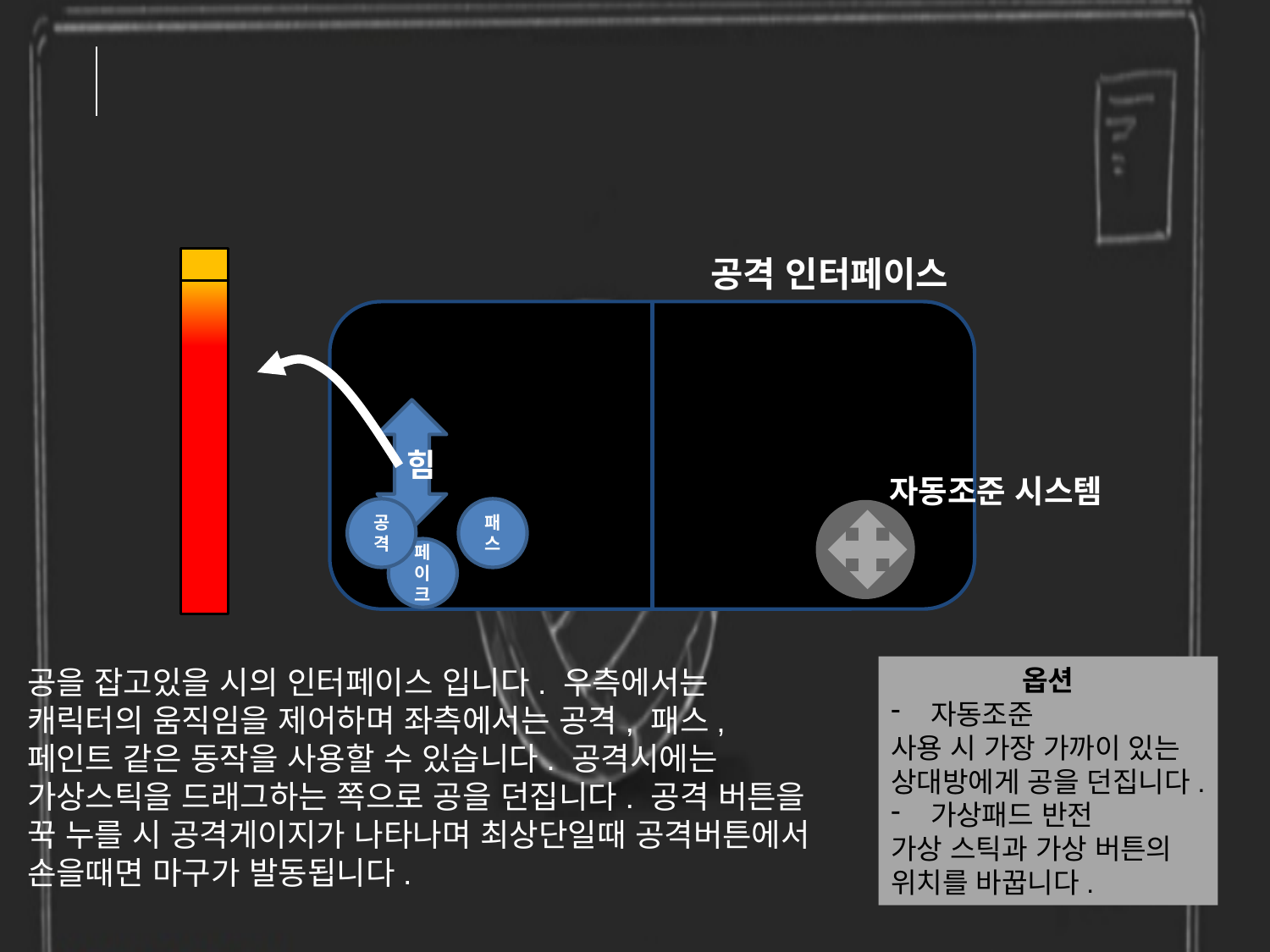

2
6
게임 플레이
공격 인터페이스

힘
공격
패스

페이크

자동조준 시스템

공을 잡고있을 시의 인터페이스 입니다. 우측에서는
캐릭터의 움직임을 제어하며 좌측에서는 공격, 패스, 페인트 같은 동작을 사용할 수 있습니다. 공격시에는 가상스틱을 드래그하는 쪽으로 공을 던집니다. 공격 버튼을 꾹 누를 시 공격게이지가 나타나며 최상단일때 공격버튼에서 손을때면 마구가 발동됩니다.
옵션
자동조준
사용 시 가장 가까이 있는
상대방에게 공을 던집니다.
가상패드 반전
가상 스틱과 가상 버튼의
위치를 바꿉니다.